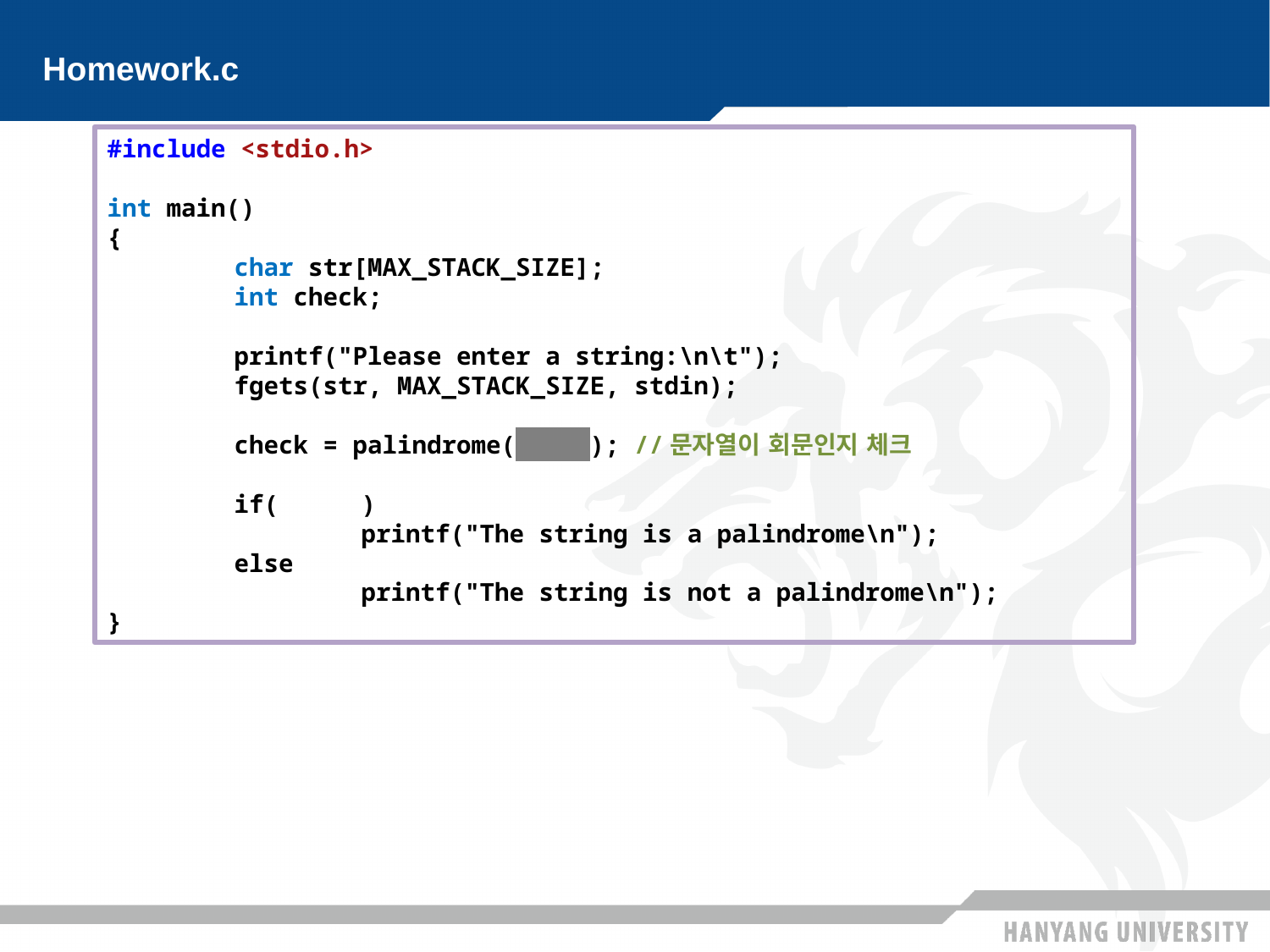

# Homework.c
#include <stdio.h>

int main()
{
	char str[MAX_STACK_SIZE];
	int check;

	printf("Please enter a string:\n\t");
	fgets(str, MAX_STACK_SIZE, stdin);

	check = palindrome(     ); //문자열이 회문인지 체크

	if(	)
		printf("The string is a palindrome\n");
	else
		printf("The string is not a palindrome\n");
}